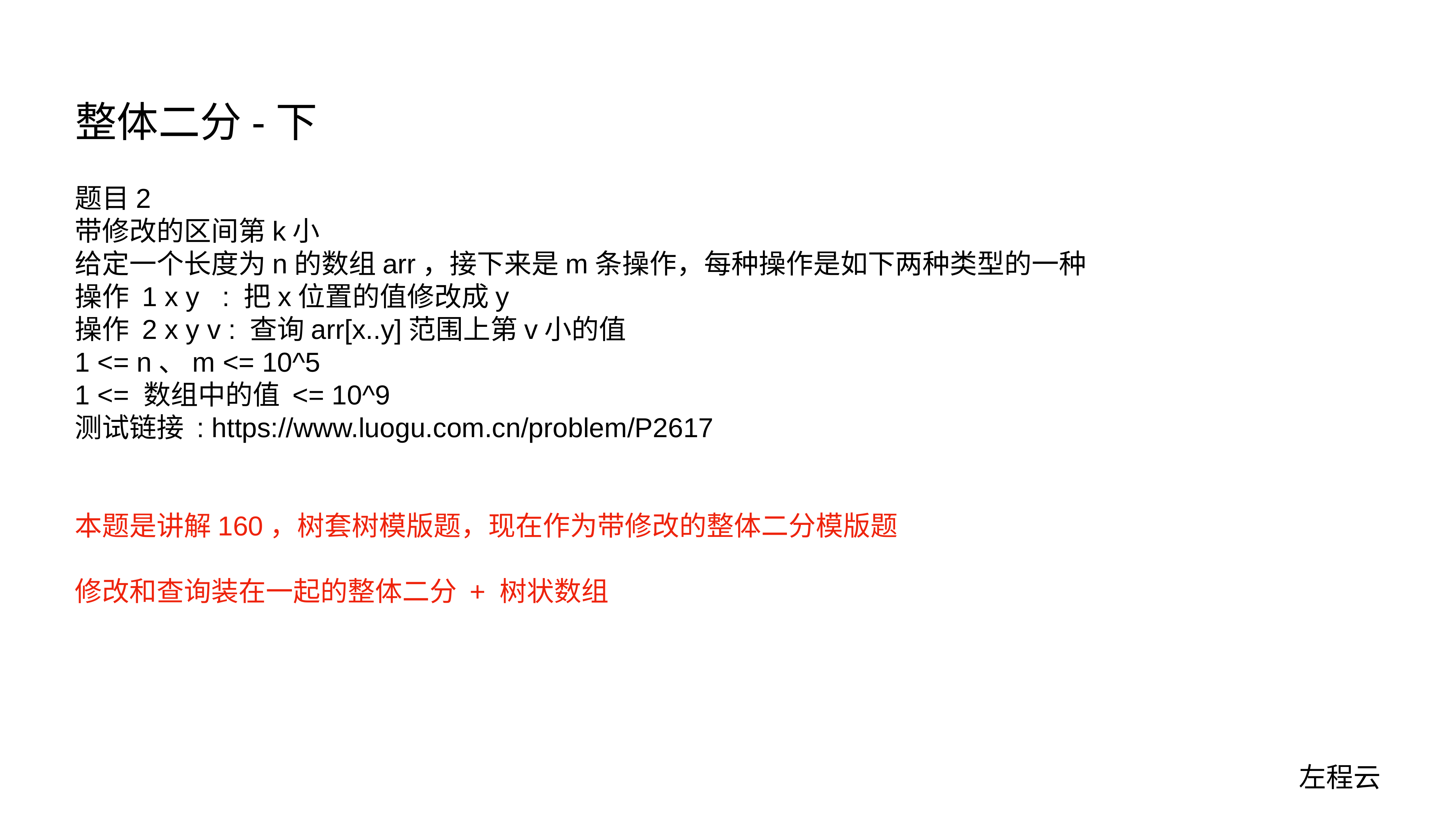

# 整体二分-下
题目2
带修改的区间第k小
给定一个长度为n的数组arr，接下来是m条操作，每种操作是如下两种类型的一种
操作 1 x y   : 把x位置的值修改成y
操作 2 x y v : 查询arr[x..y]范围上第v小的值
1 <= n、m <= 10^5
1 <= 数组中的值 <= 10^9
测试链接 : https://www.luogu.com.cn/problem/P2617

本题是讲解160，树套树模版题，现在作为带修改的整体二分模版题

修改和查询装在一起的整体二分 + 树状数组
左程云